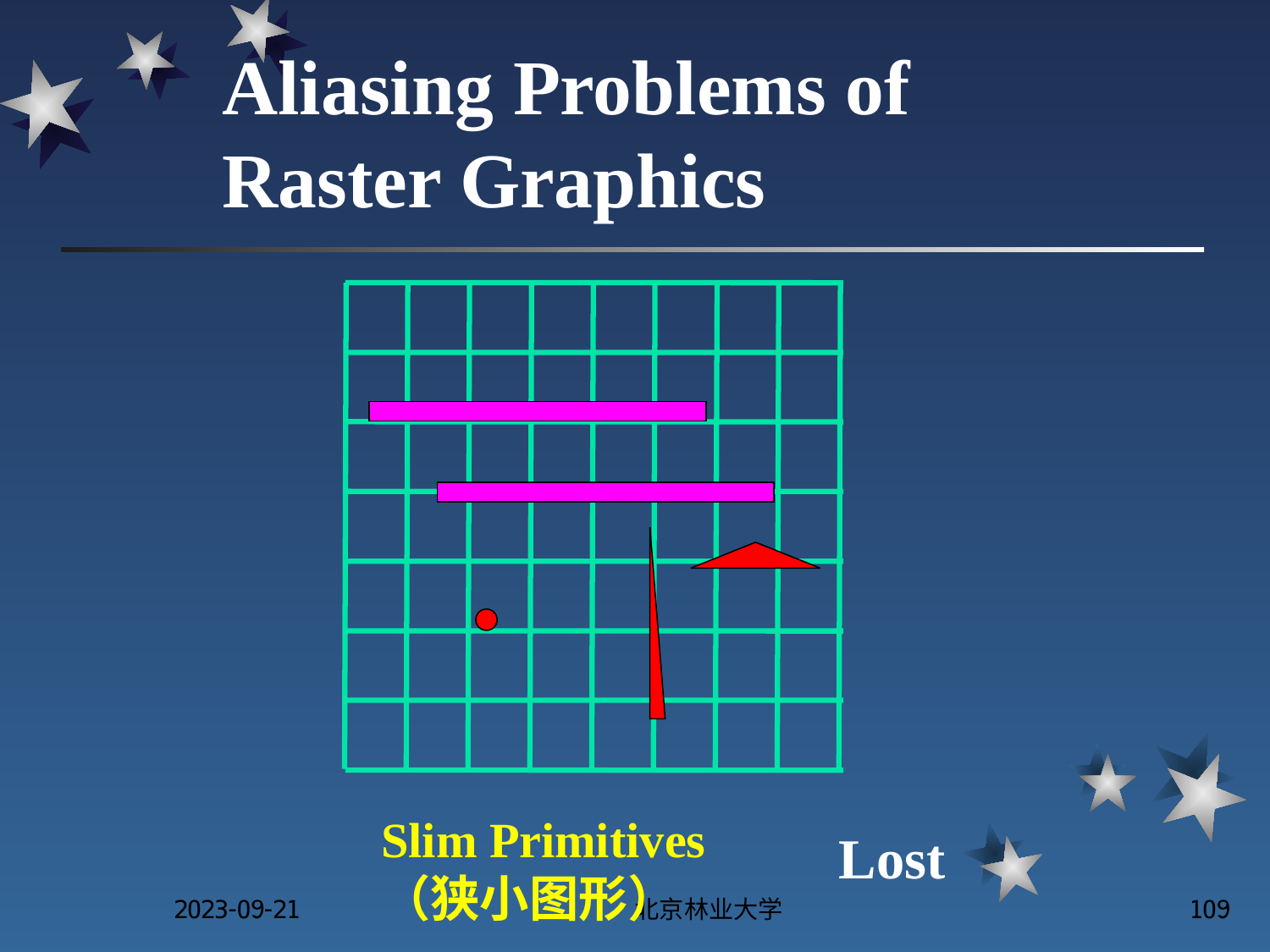

# Aliasing Problems of Raster Graphics

Slim Primitives
（狭小图形）
Lost
2023-09-21
北京林业大学
109